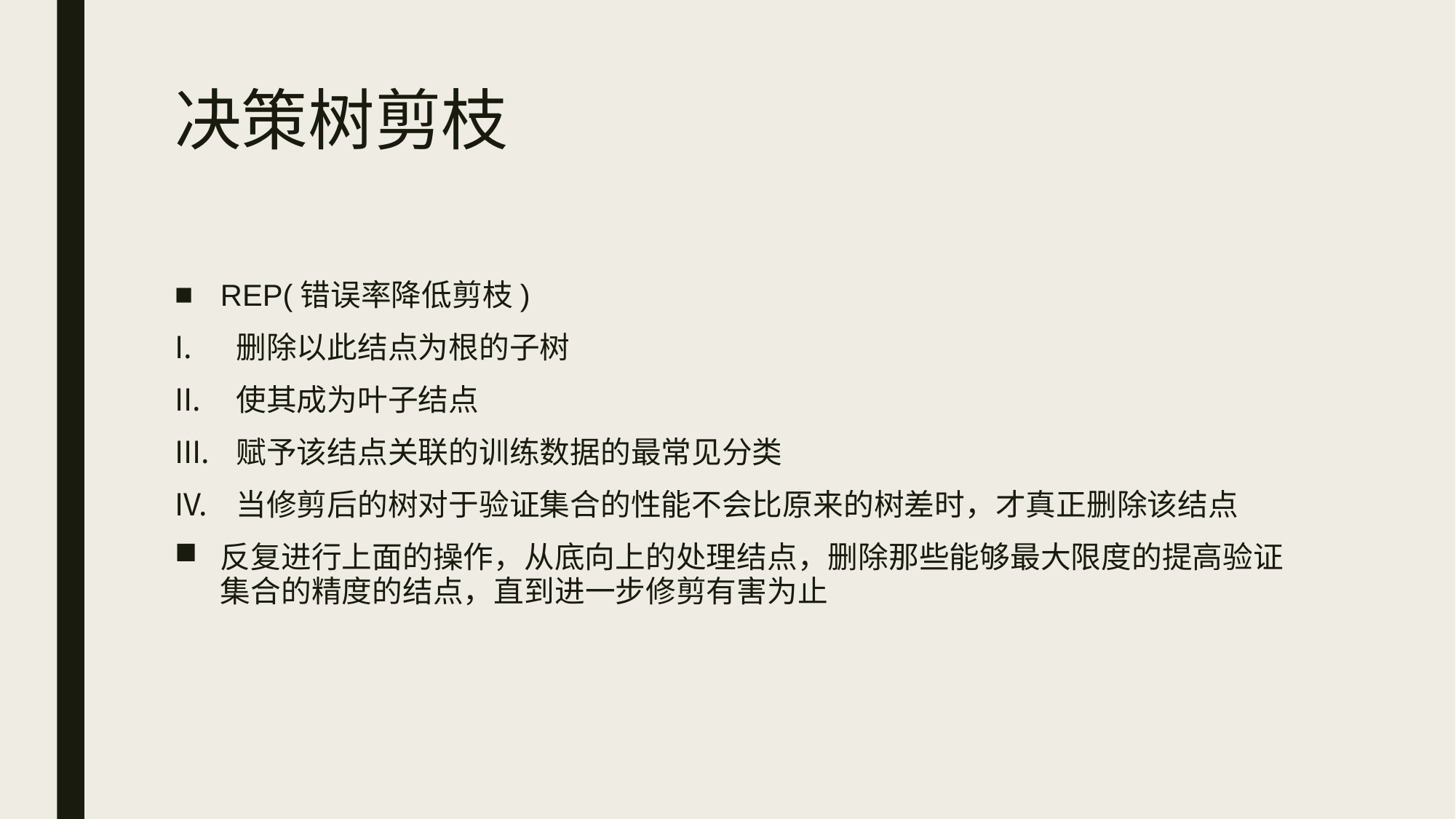

# 决策树剪枝
REP(错误率降低剪枝)
删除以此结点为根的子树
使其成为叶子结点
赋予该结点关联的训练数据的最常见分类
当修剪后的树对于验证集合的性能不会比原来的树差时，才真正删除该结点
反复进行上面的操作，从底向上的处理结点，删除那些能够最大限度的提高验证集合的精度的结点，直到进一步修剪有害为止